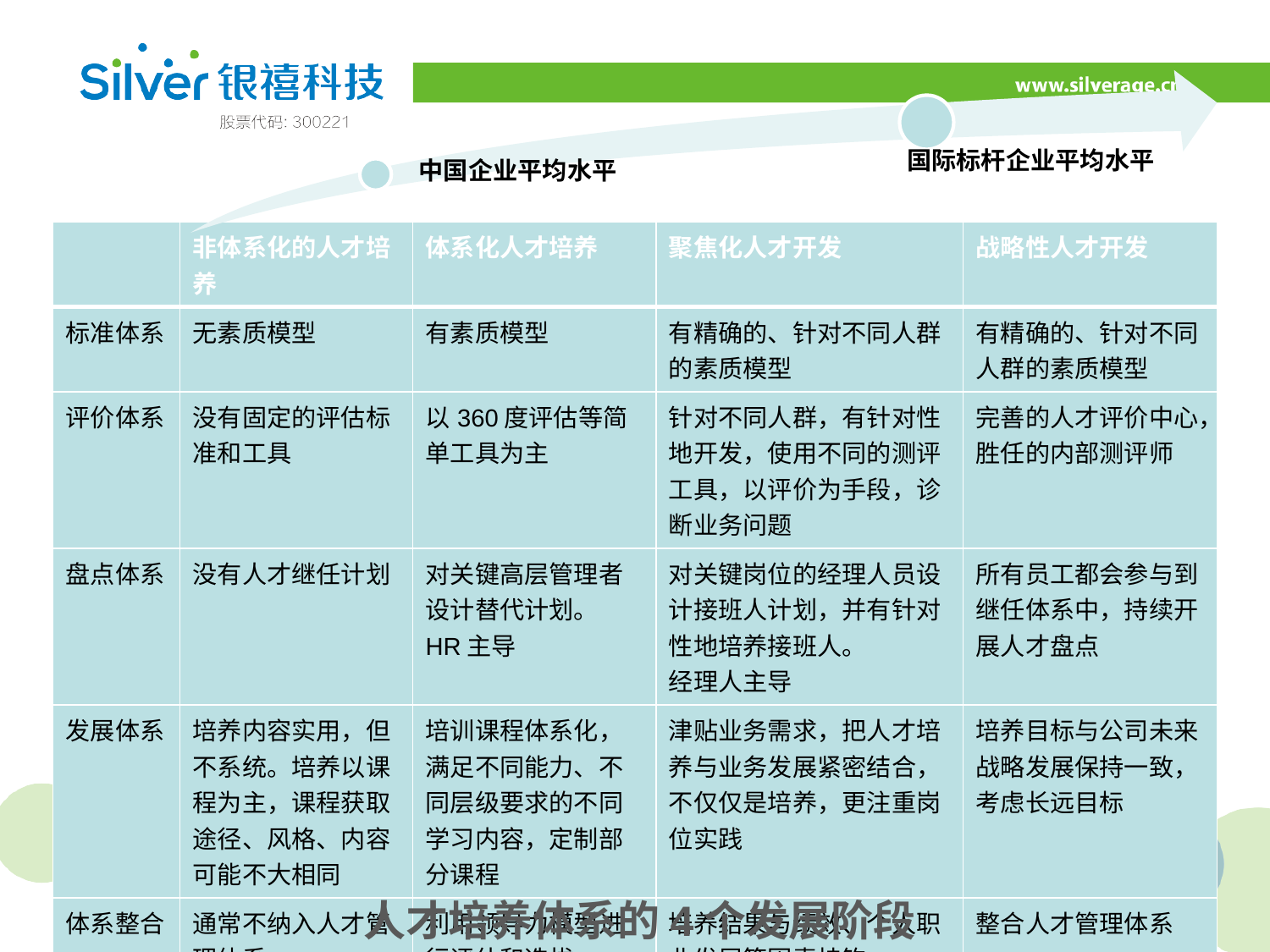

中国企业平均水平
国际标杆企业平均水平
|  | 非体系化的人才培养 | 体系化人才培养 | 聚焦化人才开发 | 战略性人才开发 |
| --- | --- | --- | --- | --- |
| 标准体系 | 无素质模型 | 有素质模型 | 有精确的、针对不同人群的素质模型 | 有精确的、针对不同人群的素质模型 |
| 评价体系 | 没有固定的评估标准和工具 | 以360度评估等简单工具为主 | 针对不同人群，有针对性地开发，使用不同的测评工具，以评价为手段，诊断业务问题 | 完善的人才评价中心，胜任的内部测评师 |
| 盘点体系 | 没有人才继任计划 | 对关键高层管理者设计替代计划。 HR主导 | 对关键岗位的经理人员设计接班人计划，并有针对性地培养接班人。 经理人主导 | 所有员工都会参与到继任体系中，持续开展人才盘点 |
| 发展体系 | 培养内容实用，但不系统。培养以课程为主，课程获取途径、风格、内容可能不大相同 | 培训课程体系化，满足不同能力、不同层级要求的不同学习内容，定制部分课程 | 津贴业务需求，把人才培养与业务发展紧密结合，不仅仅是培养，更注重岗位实践 | 培养目标与公司未来战略发展保持一致，考虑长远目标 |
| 体系整合 | 通常不纳入人才管理体系 | 利用领导力模型进行评估和选拔 | 培养结果与绩效、个人职业发展等因素挂钩 | 整合人才管理体系 |
人才培养体系的4个发展阶段